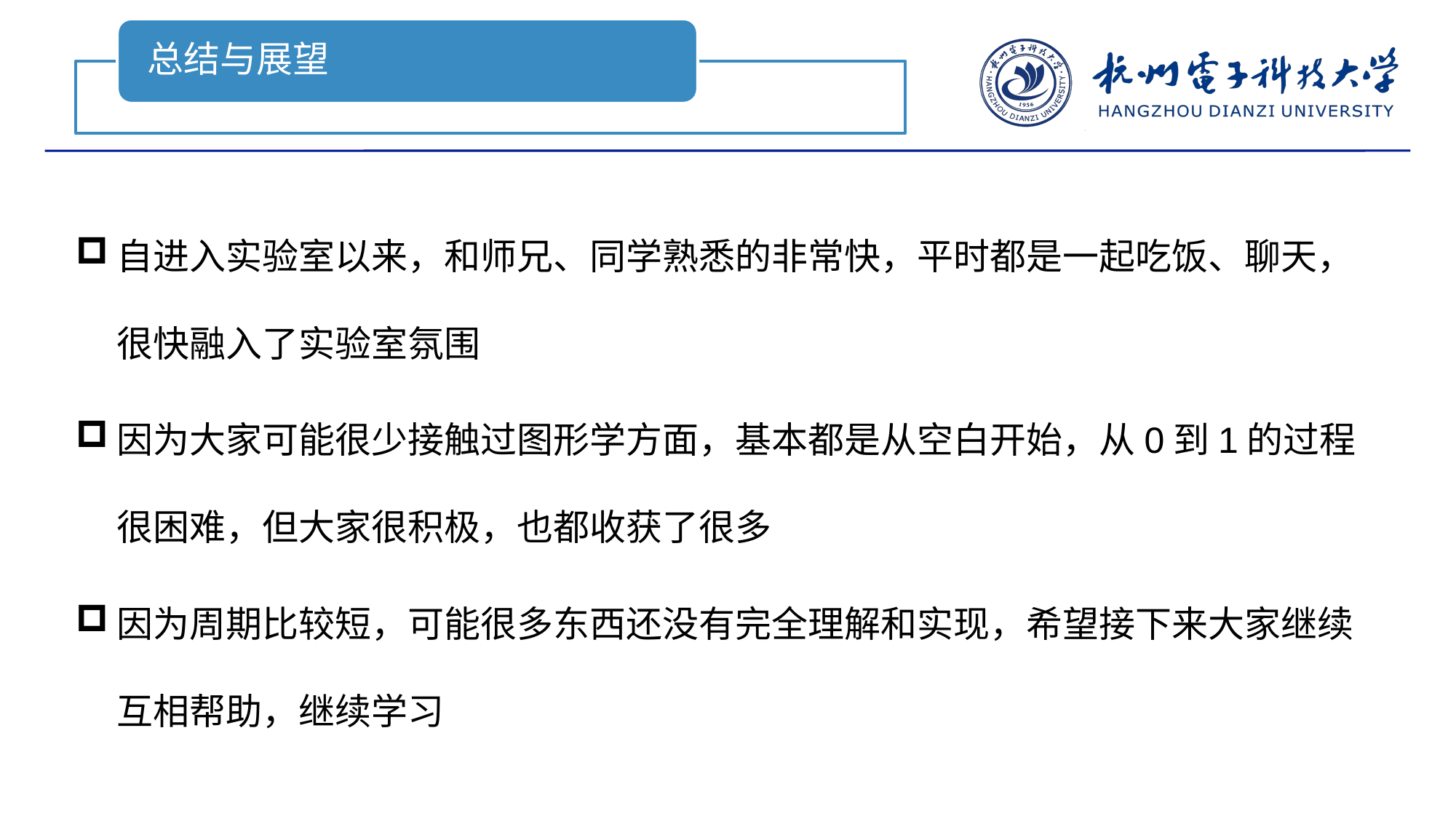

总结与展望
自进入实验室以来，和师兄、同学熟悉的非常快，平时都是一起吃饭、聊天，很快融入了实验室氛围
因为大家可能很少接触过图形学方面，基本都是从空白开始，从0到1的过程很困难，但大家很积极，也都收获了很多
因为周期比较短，可能很多东西还没有完全理解和实现，希望接下来大家继续互相帮助，继续学习